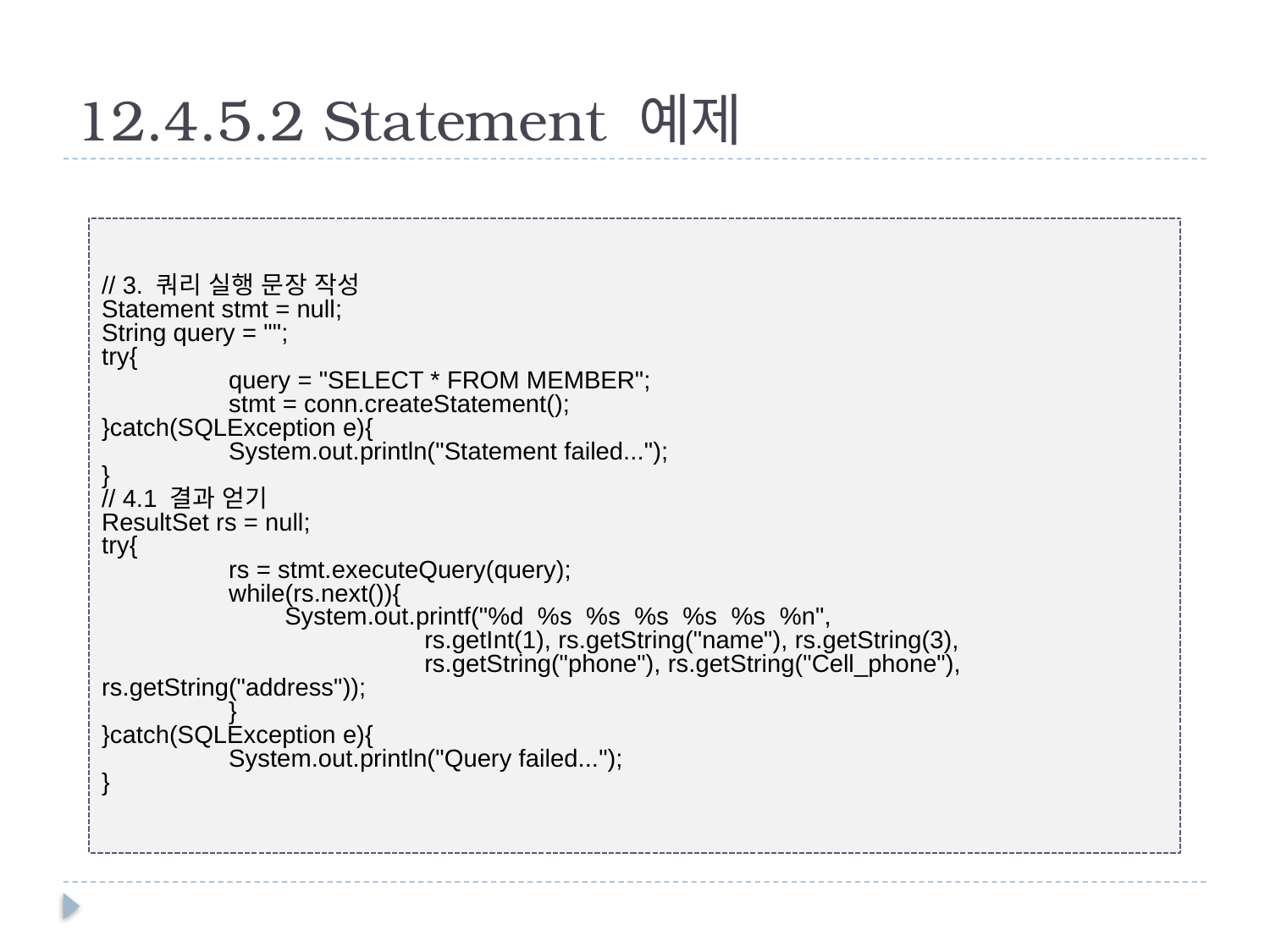

# 12.4.5.2 Statement 예제
// 3. 쿼리 실행 문장 작성
Statement stmt = null;
String query = "";
try{
	query = "SELECT * FROM MEMBER";
	stmt = conn.createStatement();
}catch(SQLException e){
	System.out.println("Statement failed...");
}
// 4.1 결과 얻기
ResultSet rs = null;
try{
	rs = stmt.executeQuery(query);
	while(rs.next()){
	        System.out.printf("%d  %s  %s  %s  %s  %s  %n",
	                            rs.getInt(1), rs.getString("name"), rs.getString(3),
	                            rs.getString("phone"), rs.getString("Cell_phone"), rs.getString("address"));
	}
}catch(SQLException e){
	System.out.println("Query failed...");
}